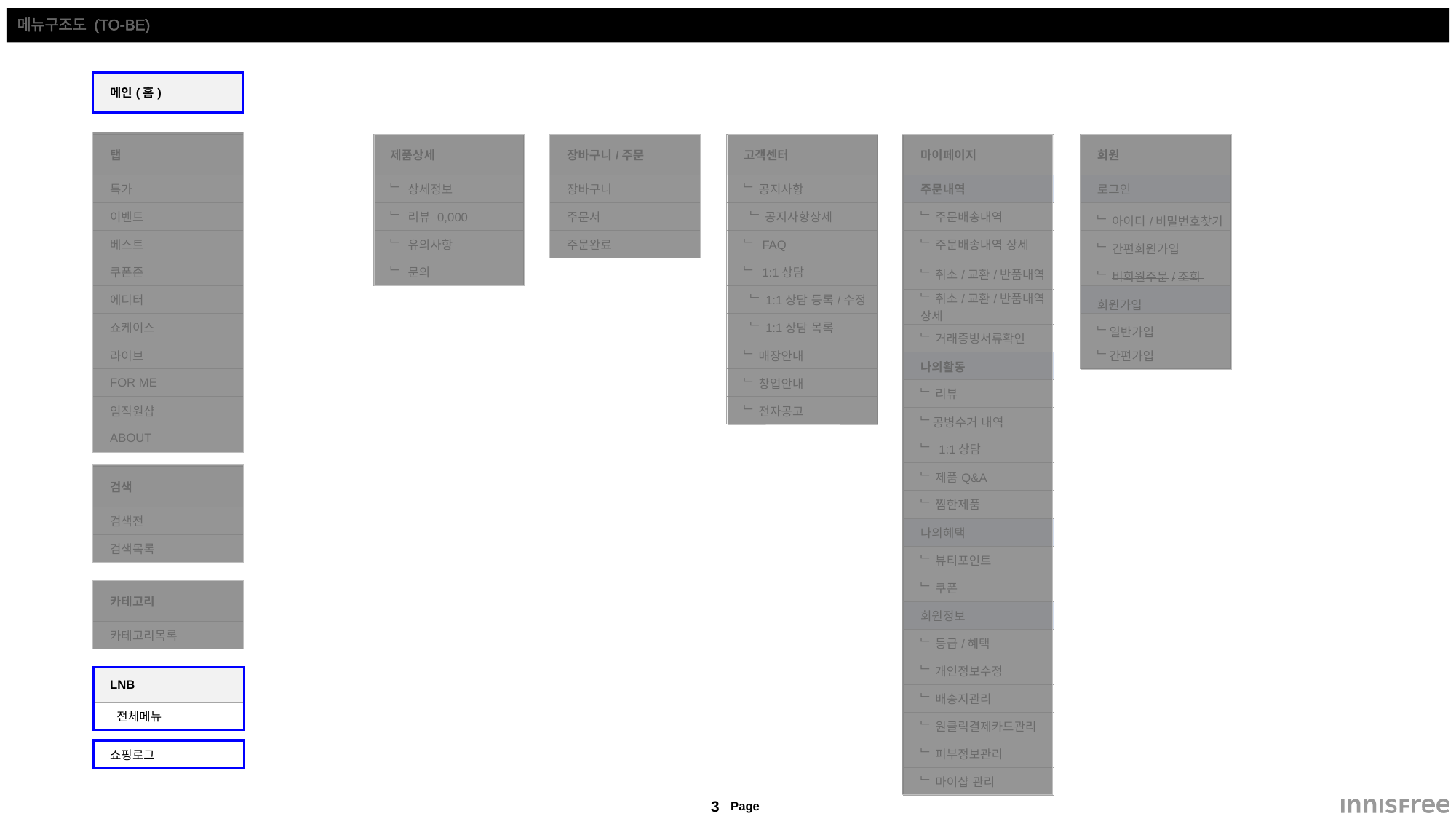

# 메뉴구조도 (TO-BE)
| 메인(홈) |
| --- |

| 탭 |
| --- |
| 특가 |
| 이벤트 |
| 베스트 |
| 쿠폰존 |
| 에디터 |
| 쇼케이스 |
| 라이브 |
| FOR ME |
| 임직원샵 |
| ABOUT |
| 제품상세 |
| --- |
| ﹂ 상세정보 |
| ﹂ 리뷰 0,000 |
| ﹂ 유의사항 |
| ﹂ 문의 |

| 장바구니/주문 |
| --- |
| 장바구니 |
| 주문서 |
| 주문완료 |

| 고객센터 |
| --- |
| ﹂ 공지사항 |
| ﹂ 공지사항상세 |
| ﹂ FAQ |
| ﹂ 1:1상담 |
| ﹂1:1상담 등록/수정 |
| ﹂1:1상담 목록 |
| ﹂ 매장안내 |
| ﹂ 창업안내 |
| ﹂ 전자공고 |

| 마이페이지 |
| --- |
| 주문내역 |
| ﹂ 주문배송내역 |
| ﹂ 주문배송내역 상세 |
| ﹂ 취소/교환/반품내역 |
| ﹂ 취소/교환/반품내역 상세 |
| ﹂ 거래증빙서류확인 |
| 나의활동 |
| ﹂ 리뷰 |
| ﹂공병수거 내역 |
| ﹂ 1:1상담 |
| ﹂ 제품Q&A |
| ﹂ 찜한제품 |
| 나의혜택 |
| ﹂ 뷰티포인트 |
| ﹂ 쿠폰 |
| 회원정보 |
| ﹂ 등급/혜택 |
| ﹂ 개인정보수정 |
| ﹂ 배송지관리 |
| ﹂ 원클릭결제카드관리 |
| ﹂ 피부정보관리 |
| ﹂ 마이샵 관리 |
| 회원 |
| --- |
| 로그인 |
| ﹂ 아이디/비밀번호찾기 |
| ﹂ 간편회원가입 |
| ﹂ 비회원주문/조회 |
| 회원가입 |
| ﹂일반가입 |
| ﹂간편가입 |

| 검색 |
| --- |
| 검색전 |
| 검색목록 |
| 카테고리 |
| --- |
| 카테고리목록 |

| LNB |
| --- |
| 전체메뉴 |

| 쇼핑로그 |
| --- |